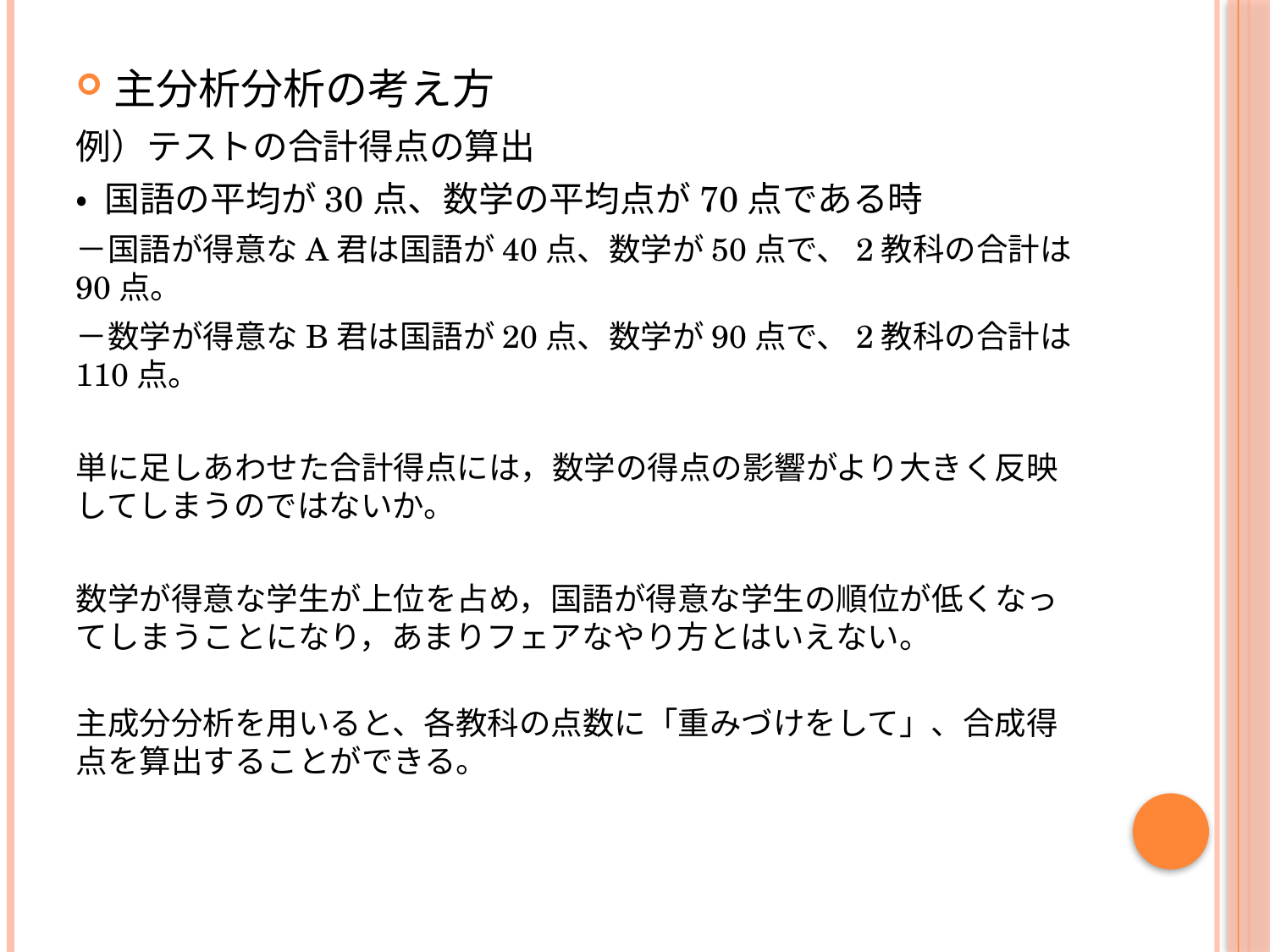

主分析分析の考え方
例）テストの合計得点の算出
• 国語の平均が30点、数学の平均点が70点である時
－国語が得意なA君は国語が40点、数学が50点で、2教科の合計は90点。
－数学が得意なB君は国語が20点、数学が90点で、2教科の合計は110点。
単に足しあわせた合計得点には，数学の得点の影響がより大きく反映してしまうのではないか。
数学が得意な学生が上位を占め，国語が得意な学生の順位が低くなってしまうことになり，あまりフェアなやり方とはいえない。
主成分分析を用いると、各教科の点数に「重みづけをして」、合成得点を算出することができる。